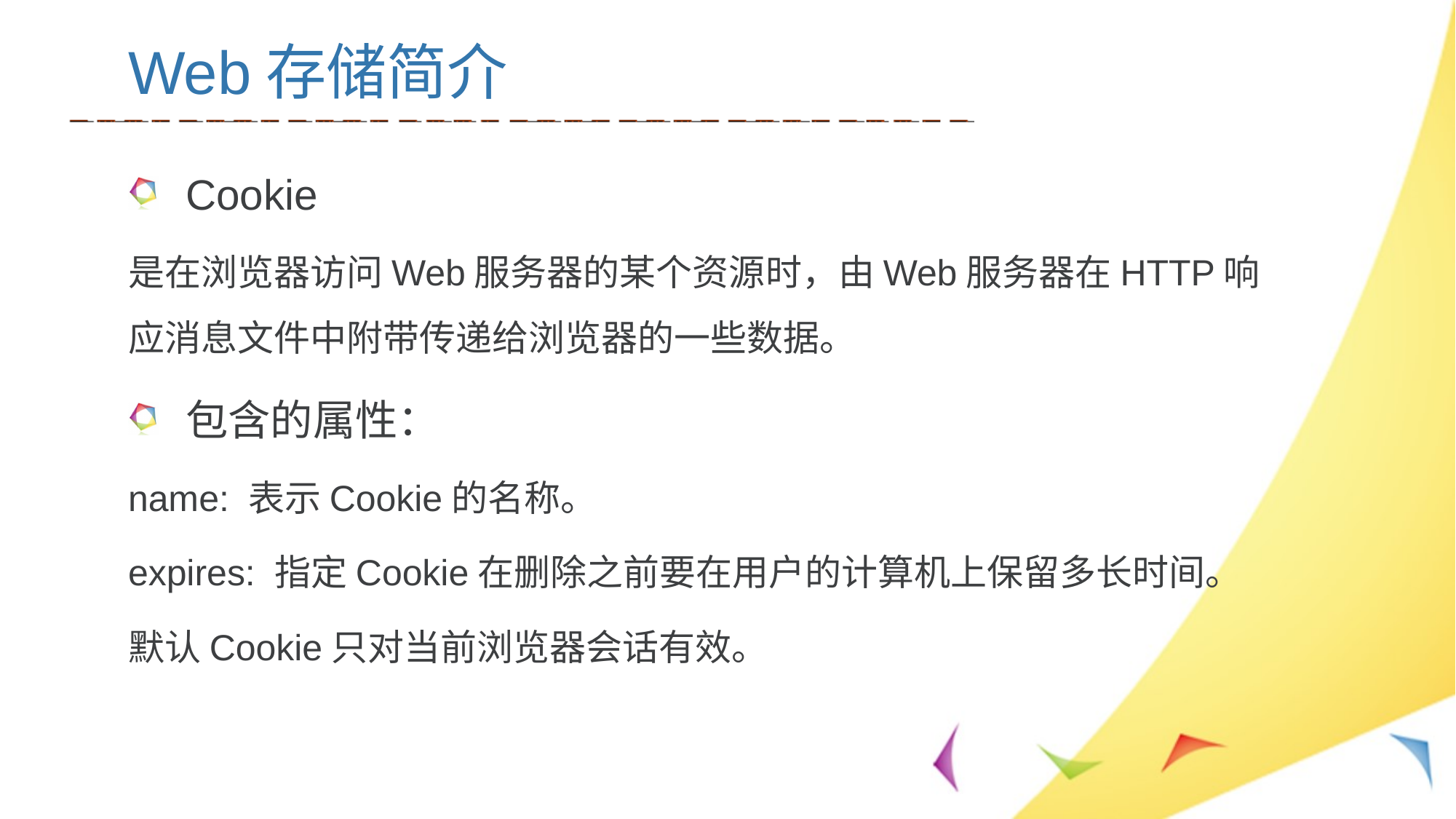

Web存储简介
Cookie
是在浏览器访问Web服务器的某个资源时，由Web服务器在HTTP响应消息文件中附带传递给浏览器的一些数据。
包含的属性：
name: 表示Cookie的名称。
expires: 指定Cookie在删除之前要在用户的计算机上保留多长时间。
默认Cookie只对当前浏览器会话有效。